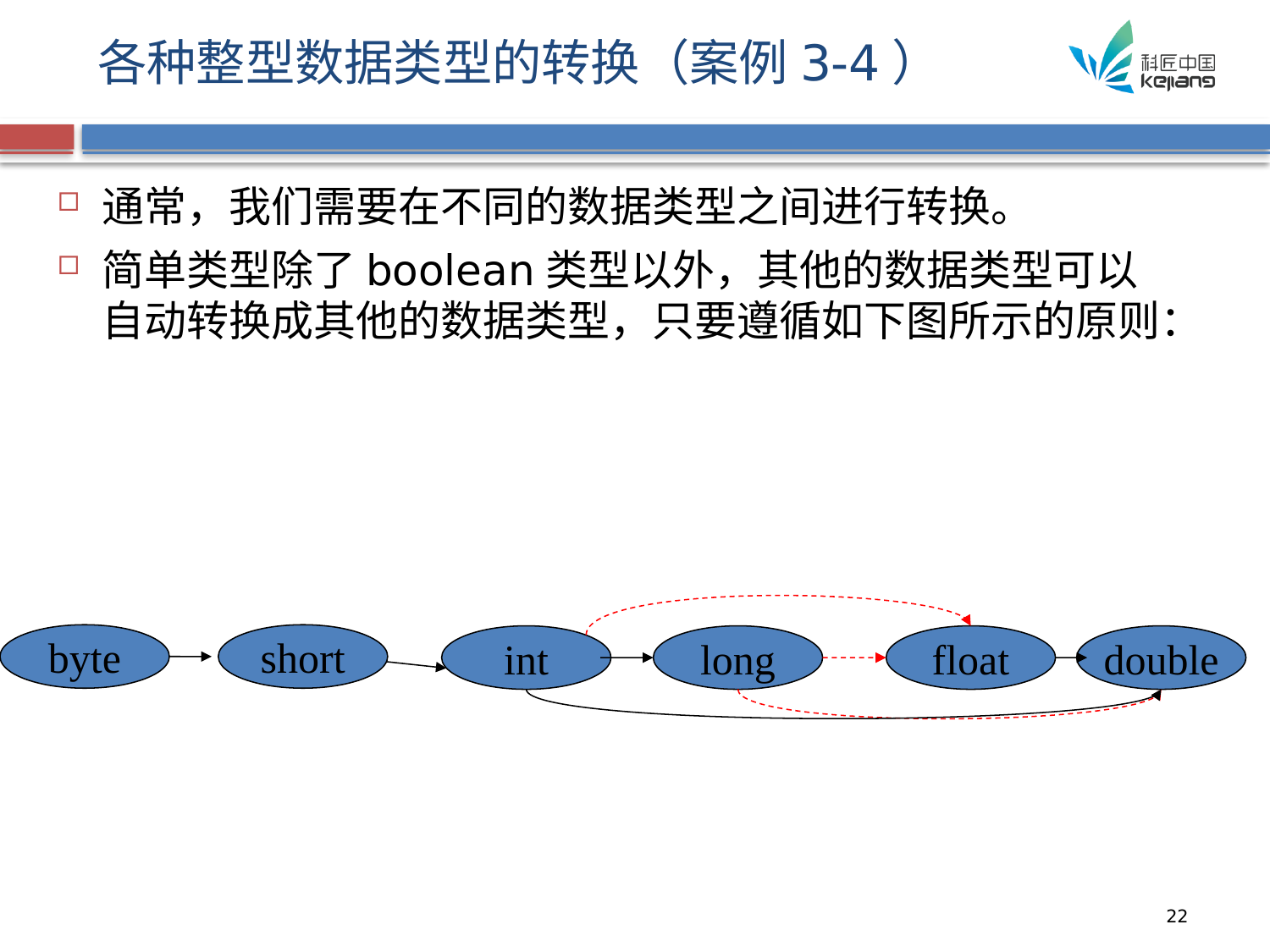

# 各种整型数据类型的转换（案例3-4）
通常，我们需要在不同的数据类型之间进行转换。
简单类型除了boolean类型以外，其他的数据类型可以自动转换成其他的数据类型，只要遵循如下图所示的原则：
byte
short
int
long
float
double

22